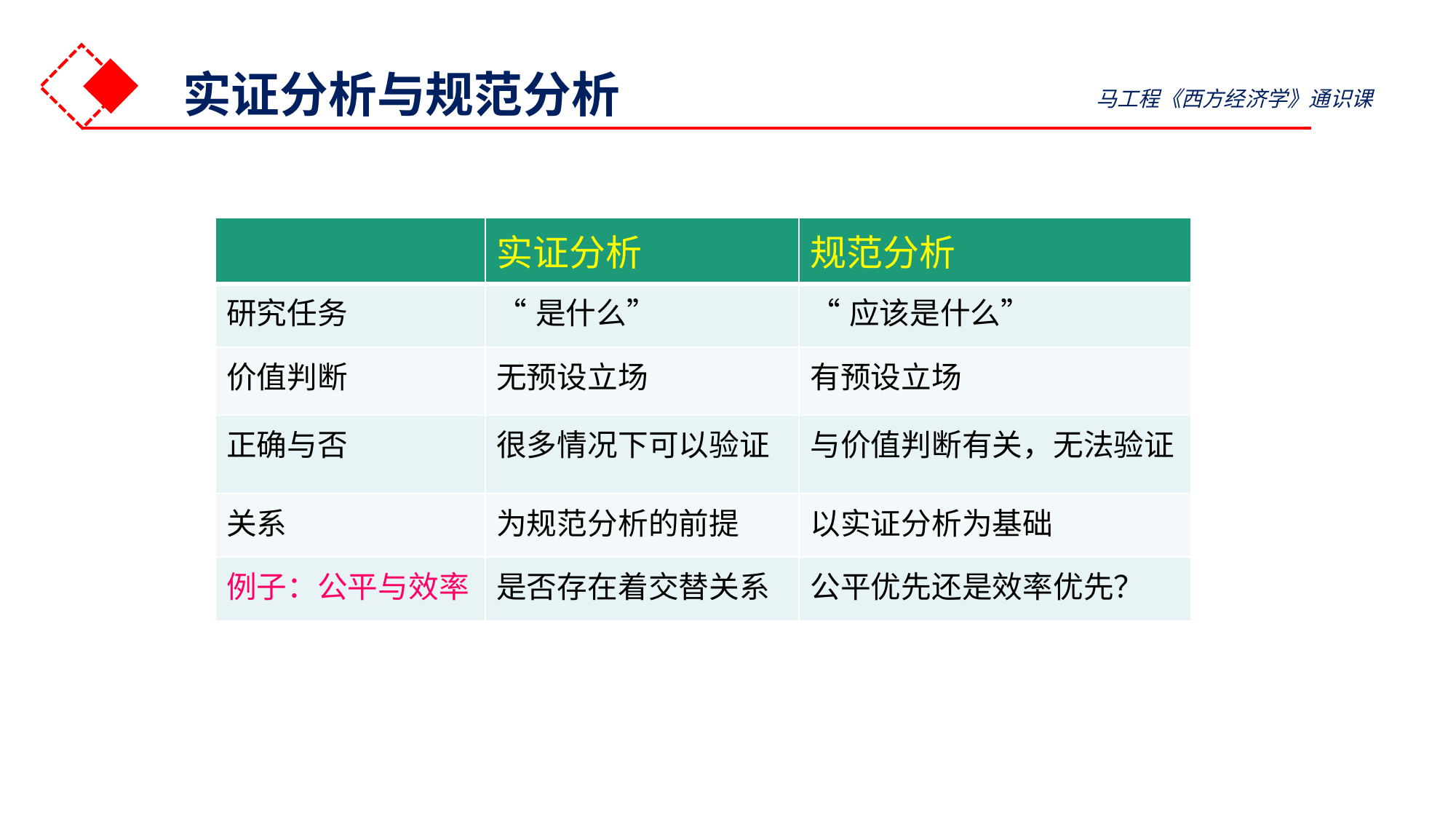

实证分析与规范分析

马工程《西方经济学》通识课
|  | 实证分析 | 规范分析 |
| --- | --- | --- |
| 研究任务 | “是什么” | “应该是什么” |
| 价值判断 | 无预设立场 | 有预设立场 |
| 正确与否 | 很多情况下可以验证 | 与价值判断有关，无法验证 |
| 关系 | 为规范分析的前提 | 以实证分析为基础 |
| 例子：公平与效率 | 是否存在着交替关系 | 公平优先还是效率优先？ |